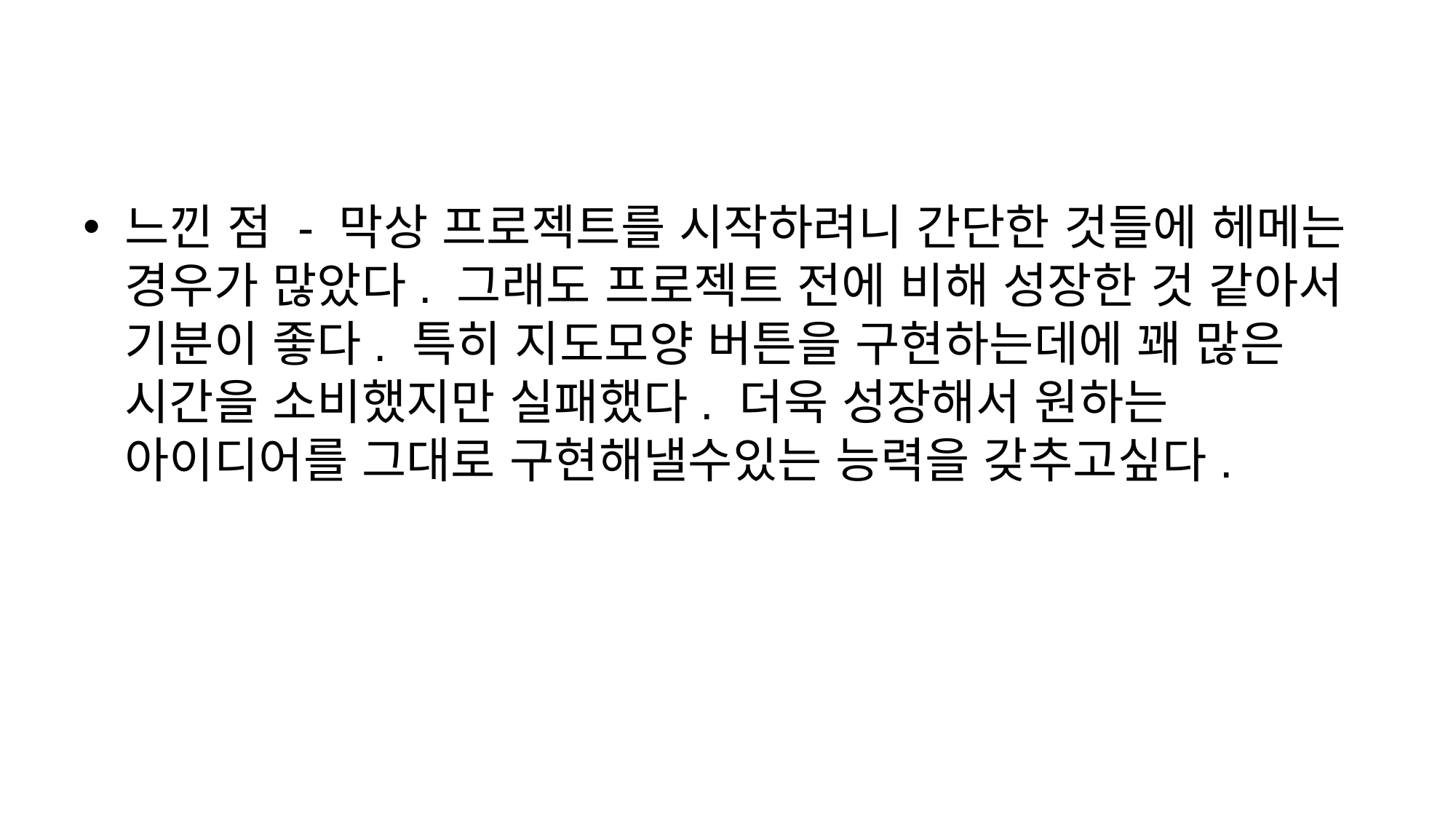

느낀 점 - 막상 프로젝트를 시작하려니 간단한 것들에 헤메는 경우가 많았다. 그래도 프로젝트 전에 비해 성장한 것 같아서 기분이 좋다. 특히 지도모양 버튼을 구현하는데에 꽤 많은 시간을 소비했지만 실패했다. 더욱 성장해서 원하는 아이디어를 그대로 구현해낼수있는 능력을 갖추고싶다.